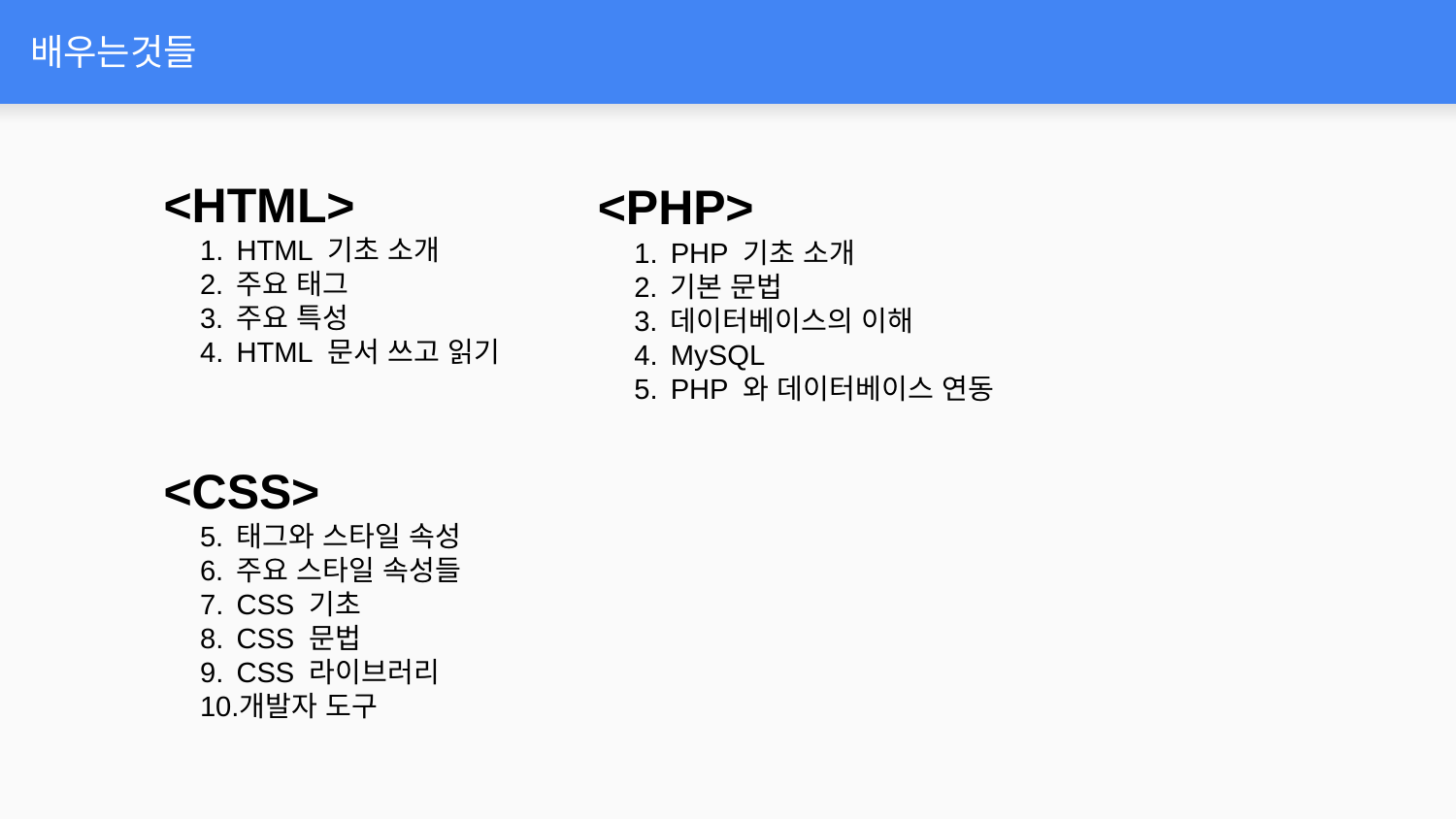

# 배우는것들

<HTML>
HTML 기초 소개
주요 태그
주요 특성
HTML 문서 쓰고 읽기

<CSS>
태그와 스타일 속성
주요 스타일 속성들
CSS 기초
CSS 문법
CSS 라이브러리
개발자 도구
<PHP>
PHP 기초 소개
기본 문법
데이터베이스의 이해
MySQL
PHP 와 데이터베이스 연동